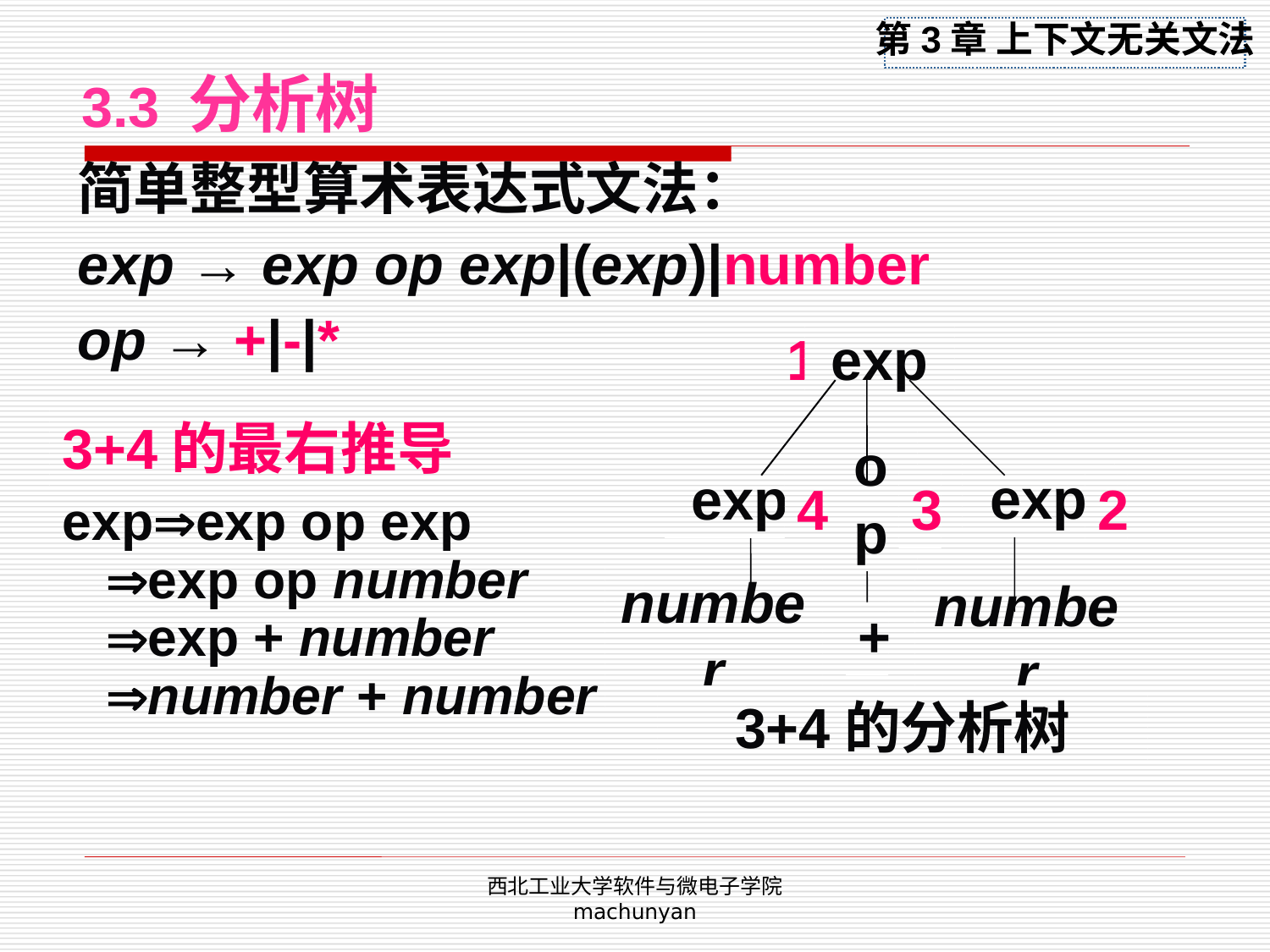

3.3 分析树
简单整型算术表达式文法：
exp → exp op exp|(exp)|number
op → +|-|*
exp

exp
op
exp
4
2
3
1
3+4的最右推导
exp⇒exp op exp
   ⇒exp op number
   ⇒exp + number
   ⇒number + number

number

number

+
3+4的分析树

西北工业大学软件与微电子学院 machunyan
68